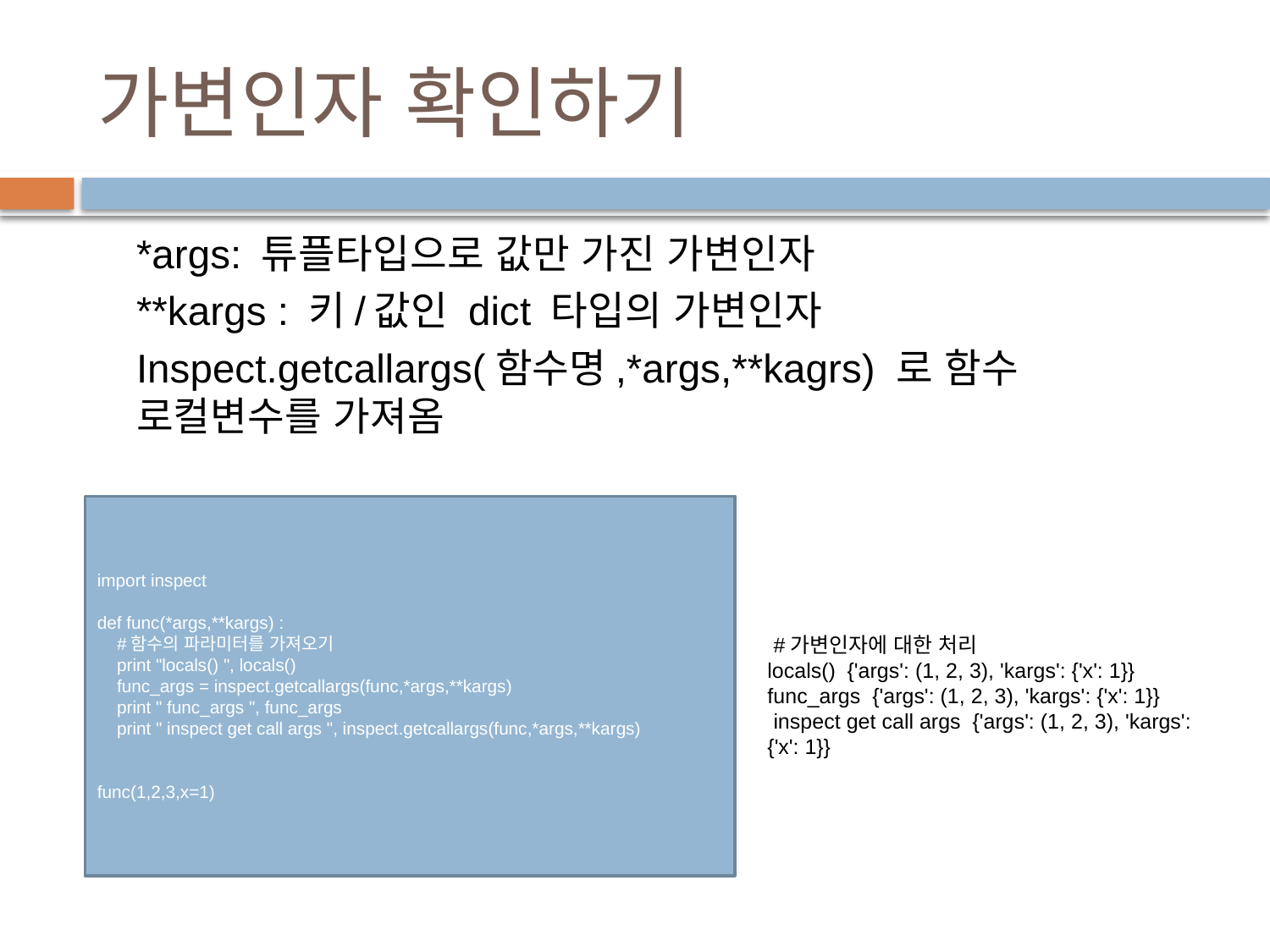

# 가변인자 확인하기
*args: 튜플타입으로 값만 가진 가변인자
**kargs : 키/값인 dict 타입의 가변인자
Inspect.getcallargs(함수명,*args,**kagrs) 로 함수 로컬변수를 가져옴

import inspect

def func(*args,**kargs) :
    #함수의 파라미터를 가져오기
    print "locals() ", locals()
    func_args = inspect.getcallargs(func,*args,**kargs)
    print " func_args ", func_args
    print " inspect get call args ", inspect.getcallargs(func,*args,**kargs)

func(1,2,3,x=1)
 #가변인자에 대한 처리
locals()  {'args': (1, 2, 3), 'kargs': {'x': 1}}
func_args  {'args': (1, 2, 3), 'kargs': {'x': 1}}
 inspect get call args  {'args': (1, 2, 3), 'kargs': {'x': 1}}